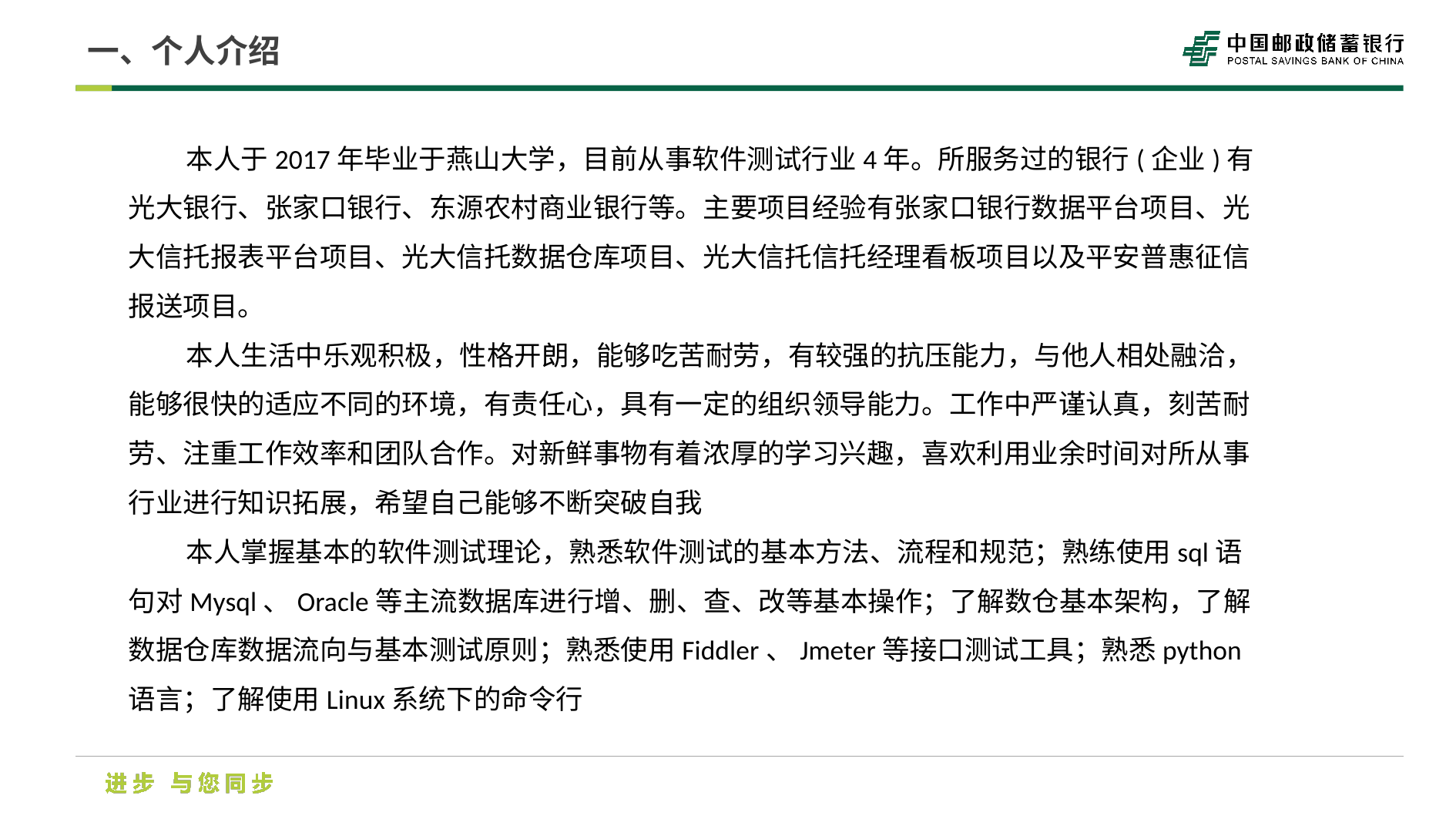

一、个人介绍
本人于2017年毕业于燕山大学，目前从事软件测试行业4年。所服务过的银行(企业)有光大银行、张家口银行、东源农村商业银行等。主要项目经验有张家口银行数据平台项目、光大信托报表平台项目、光大信托数据仓库项目、光大信托信托经理看板项目以及平安普惠征信报送项目。
本人生活中乐观积极，性格开朗，能够吃苦耐劳，有较强的抗压能力，与他人相处融洽，能够很快的适应不同的环境，有责任心，具有一定的组织领导能力。工作中严谨认真，刻苦耐劳、注重工作效率和团队合作。对新鲜事物有着浓厚的学习兴趣，喜欢利用业余时间对所从事行业进行知识拓展，希望自己能够不断突破自我
本人掌握基本的软件测试理论，熟悉软件测试的基本方法、流程和规范；熟练使用sql语句对Mysql、Oracle等主流数据库进行增、删、查、改等基本操作；了解数仓基本架构，了解数据仓库数据流向与基本测试原则；熟悉使用Fiddler、Jmeter等接口测试工具；熟悉python语言；了解使用Linux系统下的命令行